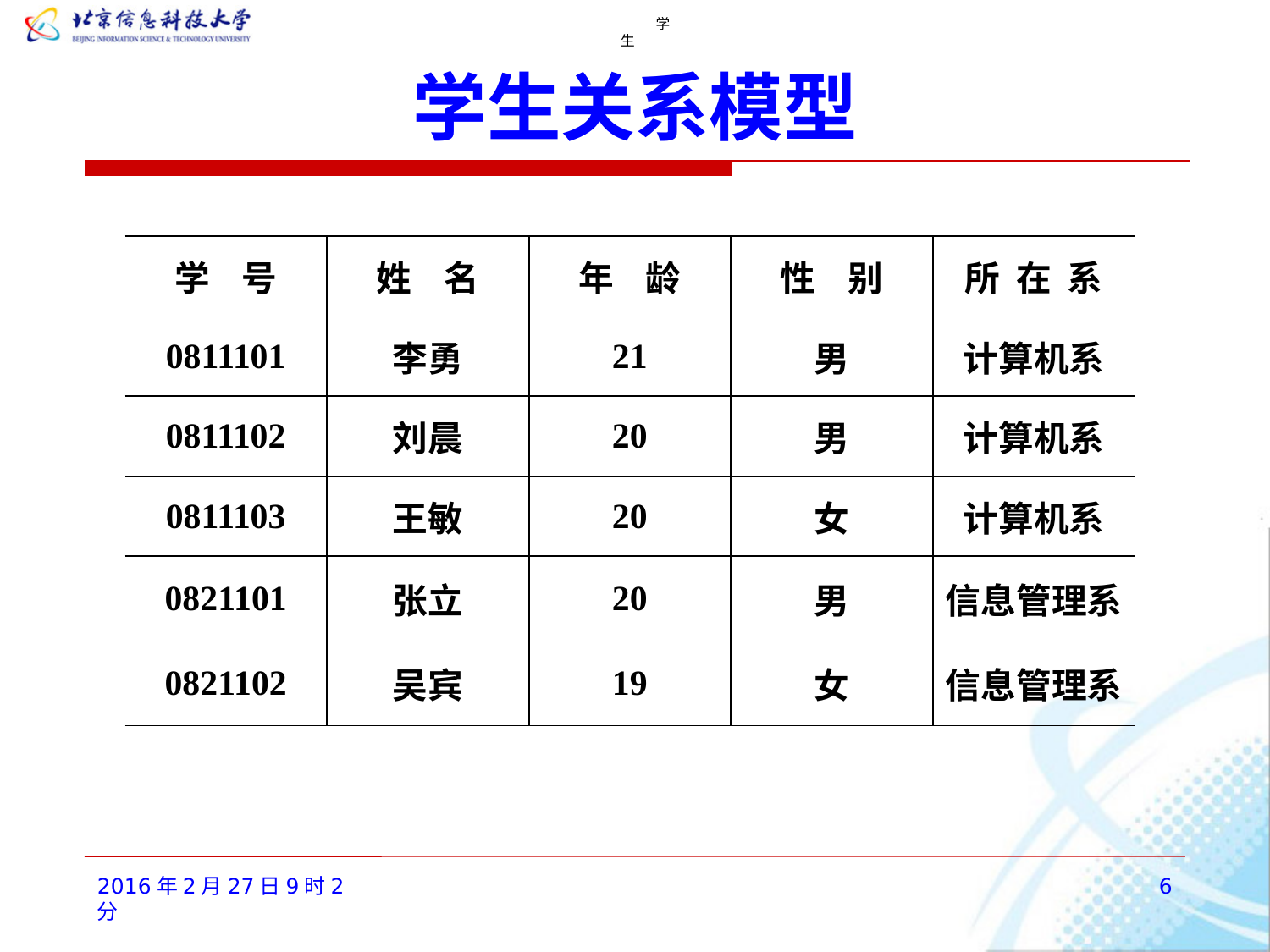

学生
# 学生关系模型
| 学 号 | 姓 名 | 年 龄 | 性 别 | 所 在 系 |
| --- | --- | --- | --- | --- |
| 0811101 | 李勇 | 21 | 男 | 计算机系 |
| 0811102 | 刘晨 | 20 | 男 | 计算机系 |
| 0811103 | 王敏 | 20 | 女 | 计算机系 |
| 0821101 | 张立 | 20 | 男 | 信息管理系 |
| 0821102 | 吴宾 | 19 | 女 | 信息管理系 |
2016年2月27日9时2分
6